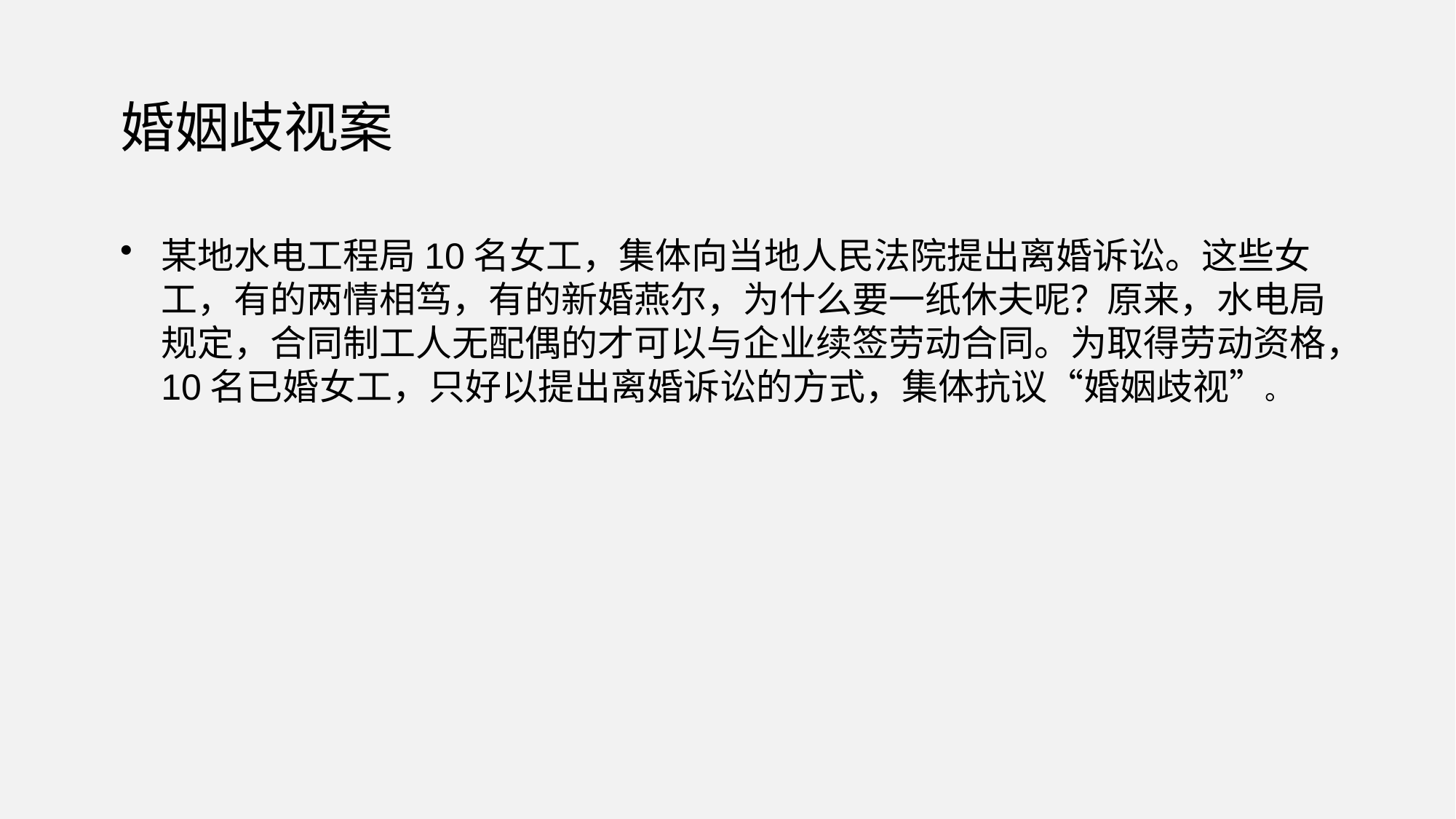

婚姻歧视案
某地水电工程局10名女工，集体向当地人民法院提出离婚诉讼。这些女工，有的两情相笃，有的新婚燕尔，为什么要一纸休夫呢？原来，水电局规定，合同制工人无配偶的才可以与企业续签劳动合同。为取得劳动资格，10名已婚女工，只好以提出离婚诉讼的方式，集体抗议“婚姻歧视”。